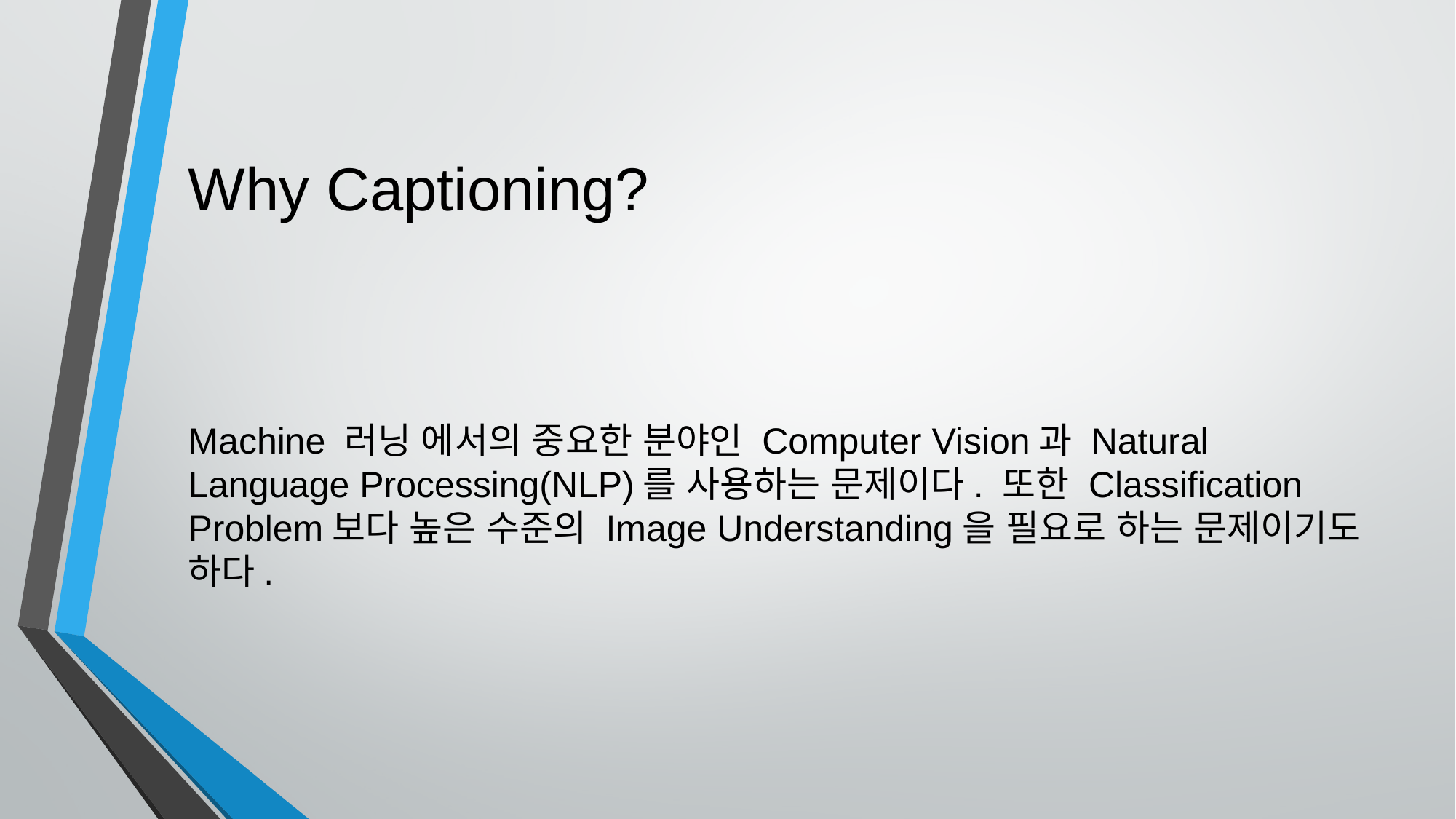

# Why Captioning?
Machine 러닝 에서의 중요한 분야인 Computer Vision과 Natural Language Processing(NLP)를 사용하는 문제이다. 또한 Classification Problem보다 높은 수준의 Image Understanding을 필요로 하는 문제이기도 하다.